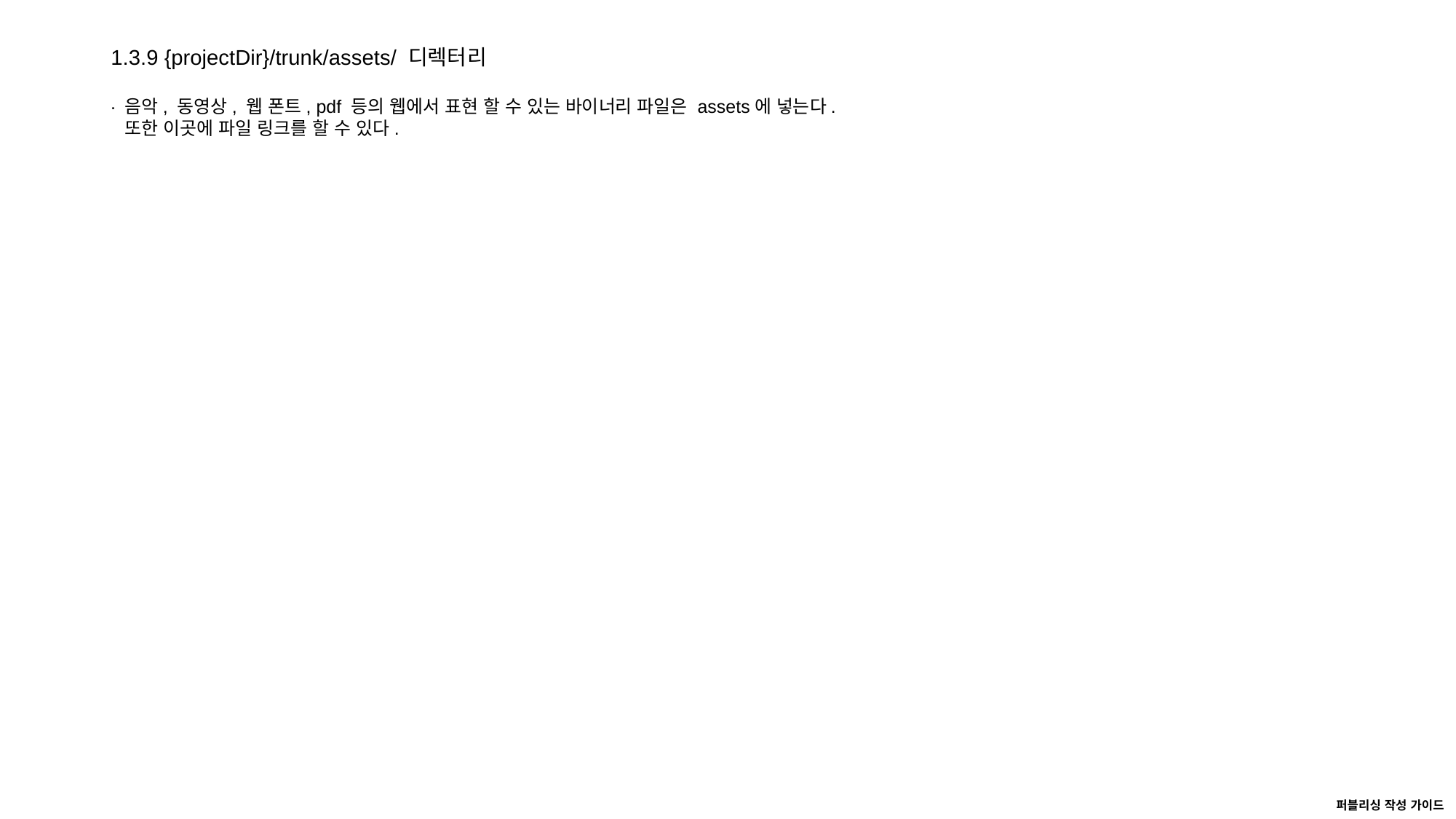

# 1.3.9 {projectDir}/trunk/assets/ 디렉터리
음악, 동영상, 웹 폰트, pdf 등의 웹에서 표현 할 수 있는 바이너리 파일은 assets에 넣는다.
또한 이곳에 파일 링크를 할 수 있다.